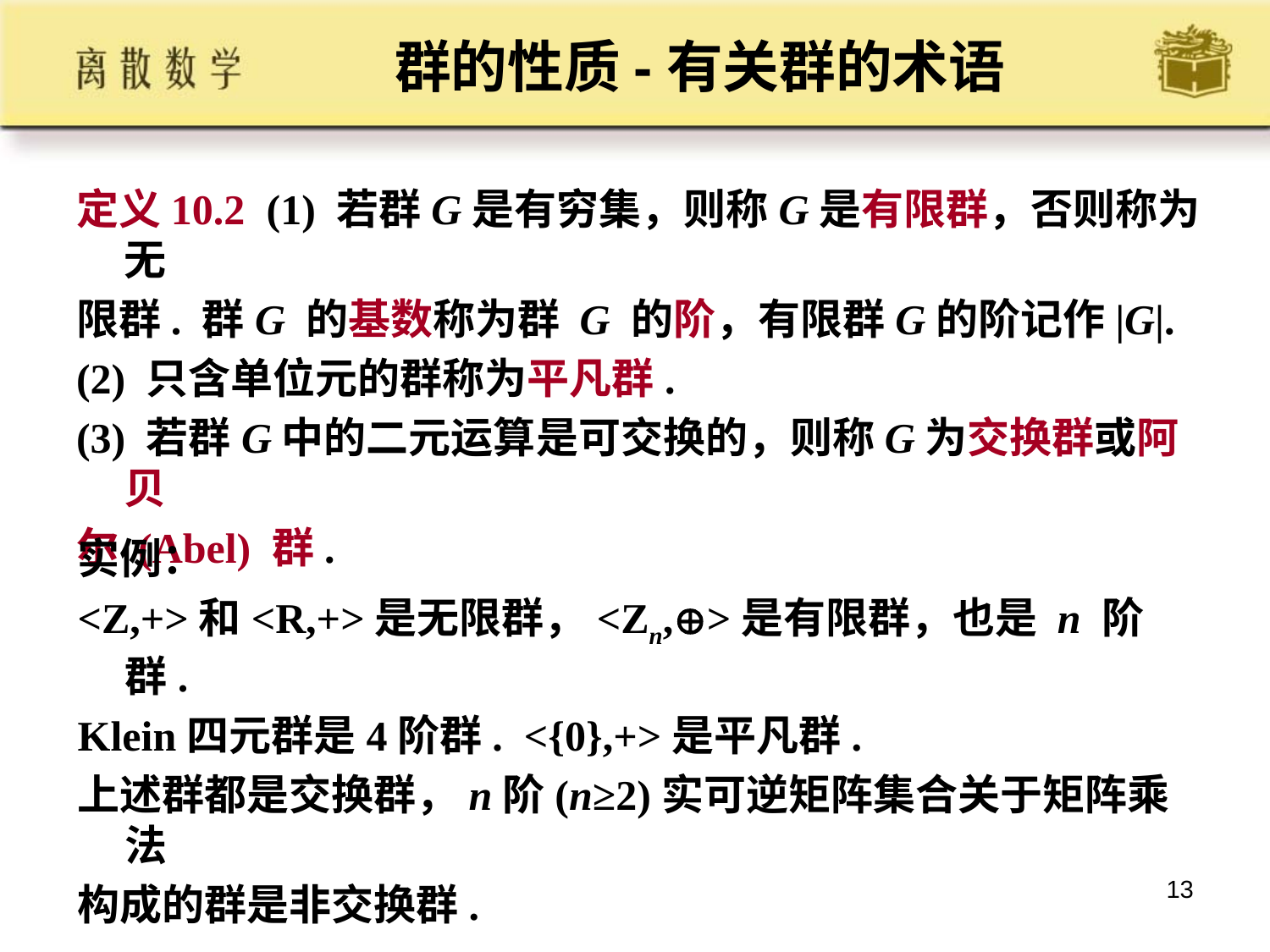

# 群的性质-有关群的术语
定义10.2  (1) 若群G是有穷集，则称G是有限群，否则称为无
限群. 群G 的基数称为群 G 的阶，有限群G的阶记作|G|.
(2) 只含单位元的群称为平凡群.
(3) 若群G中的二元运算是可交换的，则称G为交换群或阿贝
尔 (Abel) 群.
实例：
<Z,+>和<R,+>是无限群，<Zn,⊕>是有限群，也是 n 阶群.
Klein四元群是4阶群.  <{0},+>是平凡群.
上述群都是交换群，n阶(n≥2)实可逆矩阵集合关于矩阵乘法
构成的群是非交换群.
13